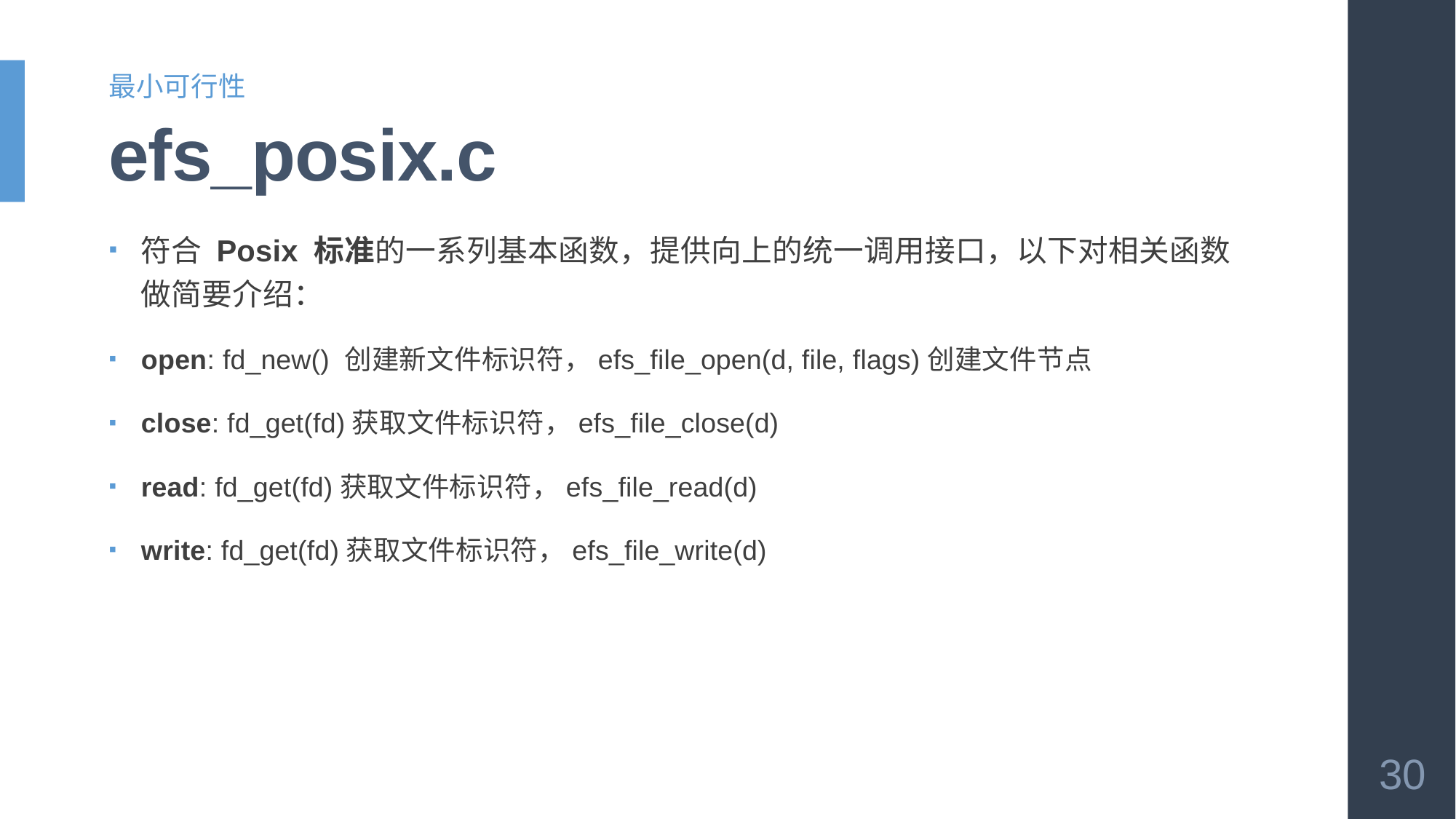

最小可行性
# efs_posix.c
符合 Posix 标准的一系列基本函数，提供向上的统一调用接口，以下对相关函数做简要介绍：
open: fd_new() 创建新文件标识符，efs_file_open(d, file, flags)创建文件节点
close: fd_get(fd)获取文件标识符，efs_file_close(d)
read: fd_get(fd)获取文件标识符，efs_file_read(d)
write: fd_get(fd)获取文件标识符，efs_file_write(d)

30